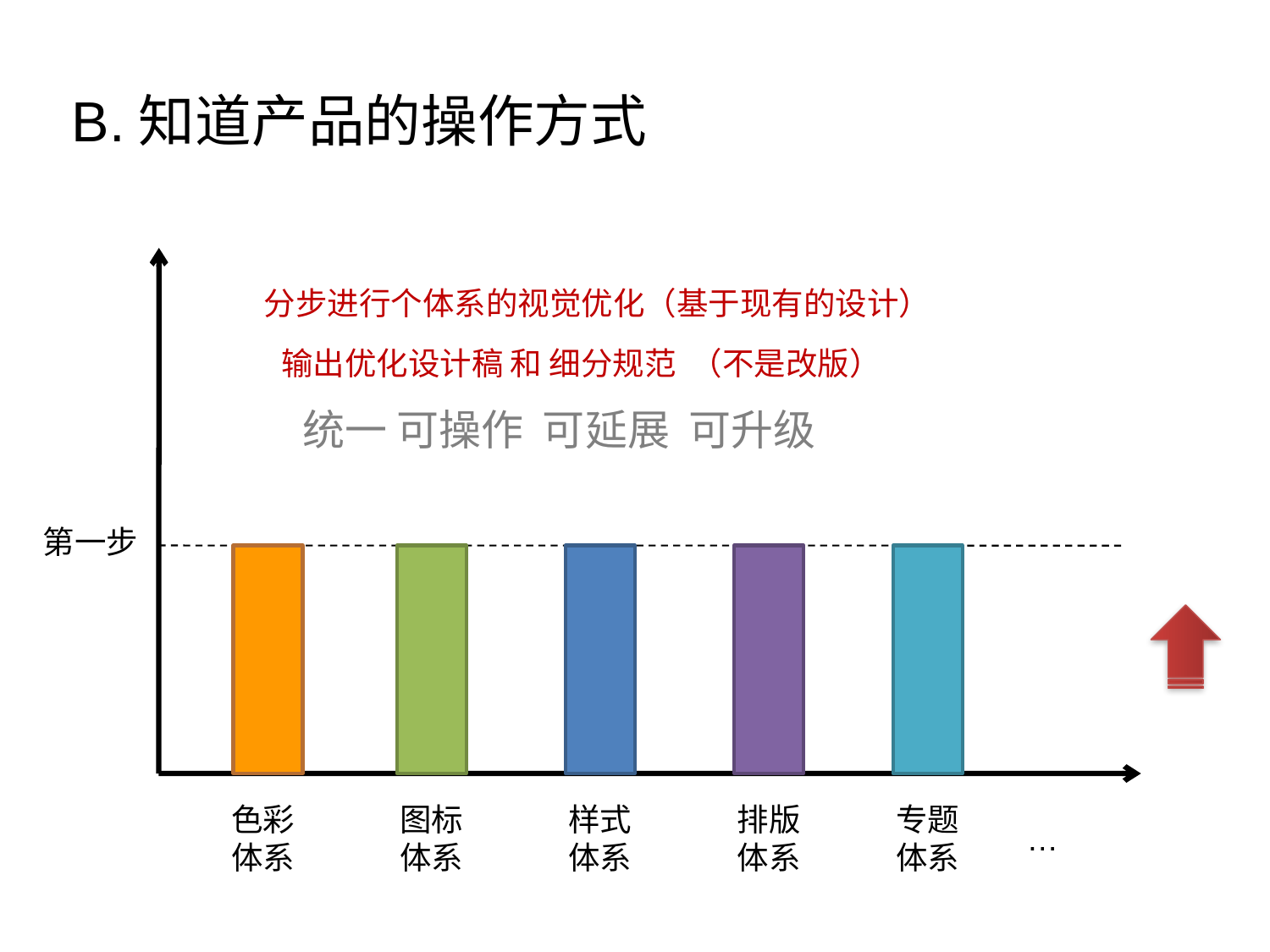

B.知道产品的操作方式
分步进行个体系的视觉优化（基于现有的设计）
输出优化设计稿 和 细分规范  （不是改版）
统一 可操作  可延展  可升级
第一步

色彩
体系
图标
体系
样式
体系
排版
体系
专题
体系
…